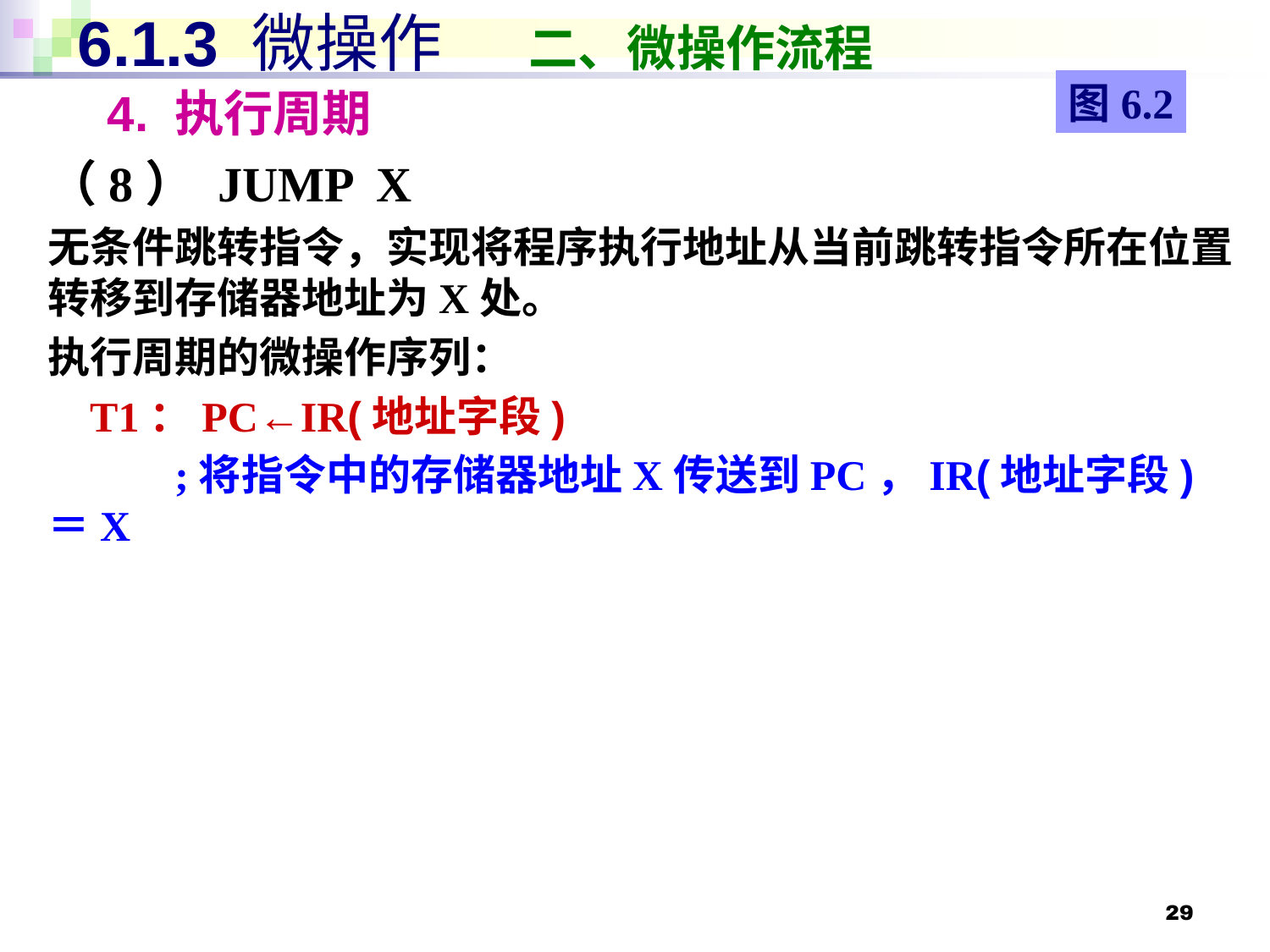

# 6.1.3 微操作      二、微操作流程
图6.2
4. 执行周期
（8） JUMP  X
无条件跳转指令，实现将程序执行地址从当前跳转指令所在位置转移到存储器地址为X处。
执行周期的微操作序列：
    T1：PC←IR(地址字段)
	;将指令中的存储器地址X传送到PC，IR(地址字段)＝X
29